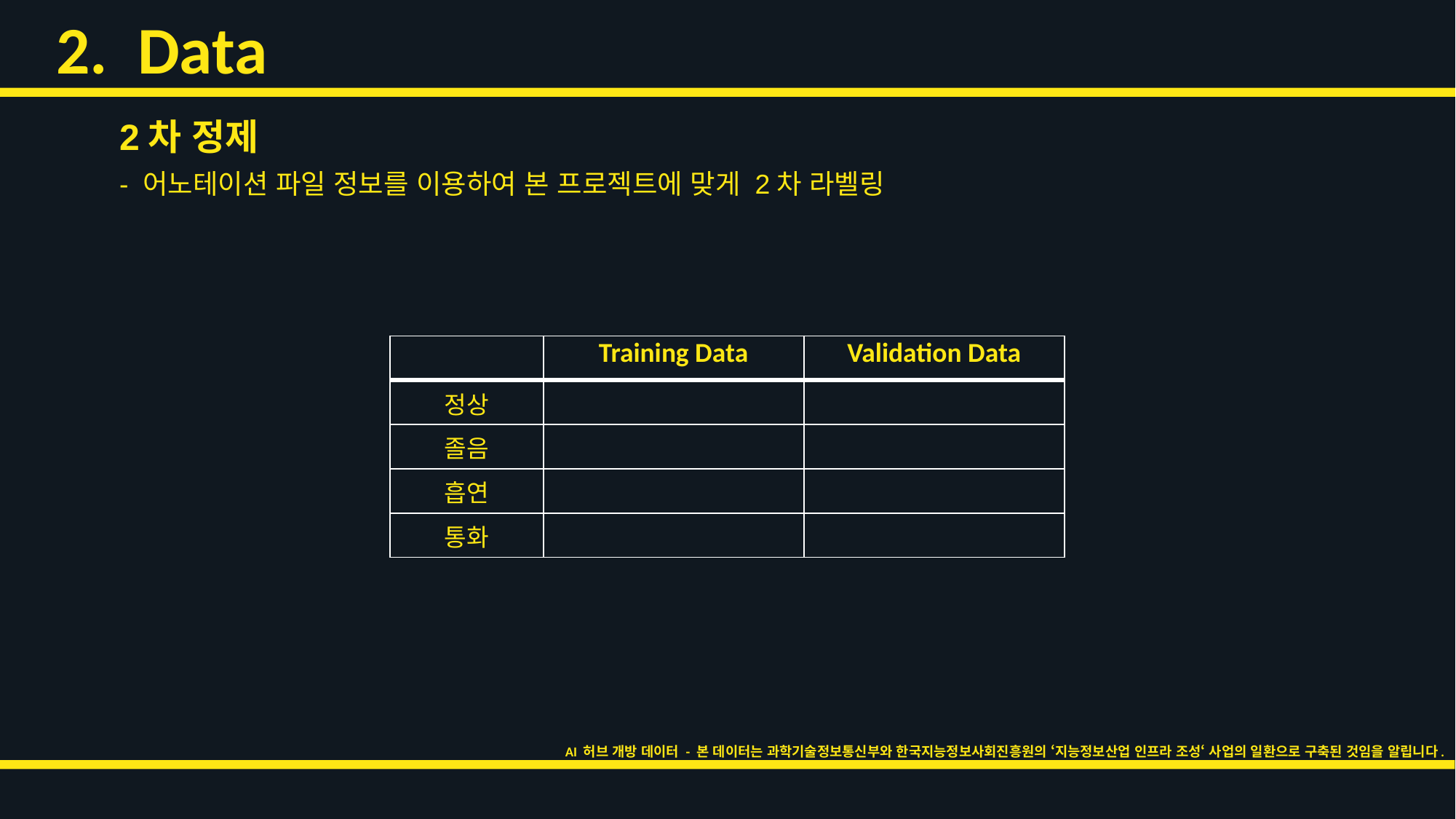

2.  Data

	2차 정제
	- 어노테이션 파일 정보를 이용하여 본 프로젝트에 맞게 2차 라벨링
|  | Training Data | Validation Data |
| --- | --- | --- |
| 정상 |  |  |
| 졸음 |  |  |
| 흡연 |  |  |
| 통화 |  |  |
AI 허브 개방 데이터 - 본 데이터는 과학기술정보통신부와 한국지능정보사회진흥원의 ‘지능정보산업 인프라 조성‘ 사업의 일환으로 구축된 것임을 알립니다.